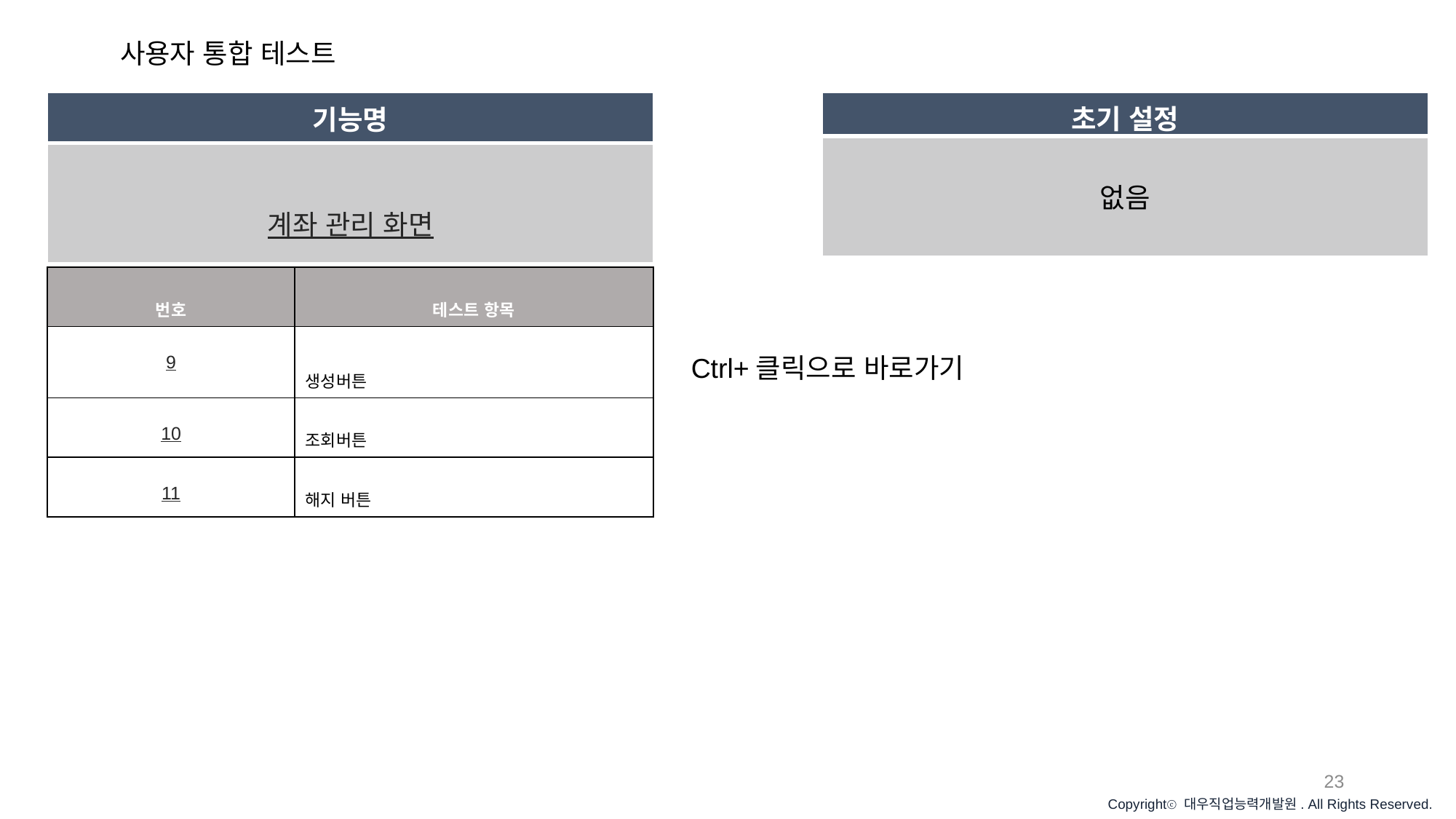

사용자 통합 테스트
| 초기 설정 |
| --- |
| 없음 |
| 기능명 |
| --- |
| 계좌 관리 화면 |
| 번호 | 테스트 항목 |
| --- | --- |
| 9 | 생성버튼 |
| 10 | 조회버튼 |
| 11 | 해지 버튼 |
Ctrl+클릭으로 바로가기
23